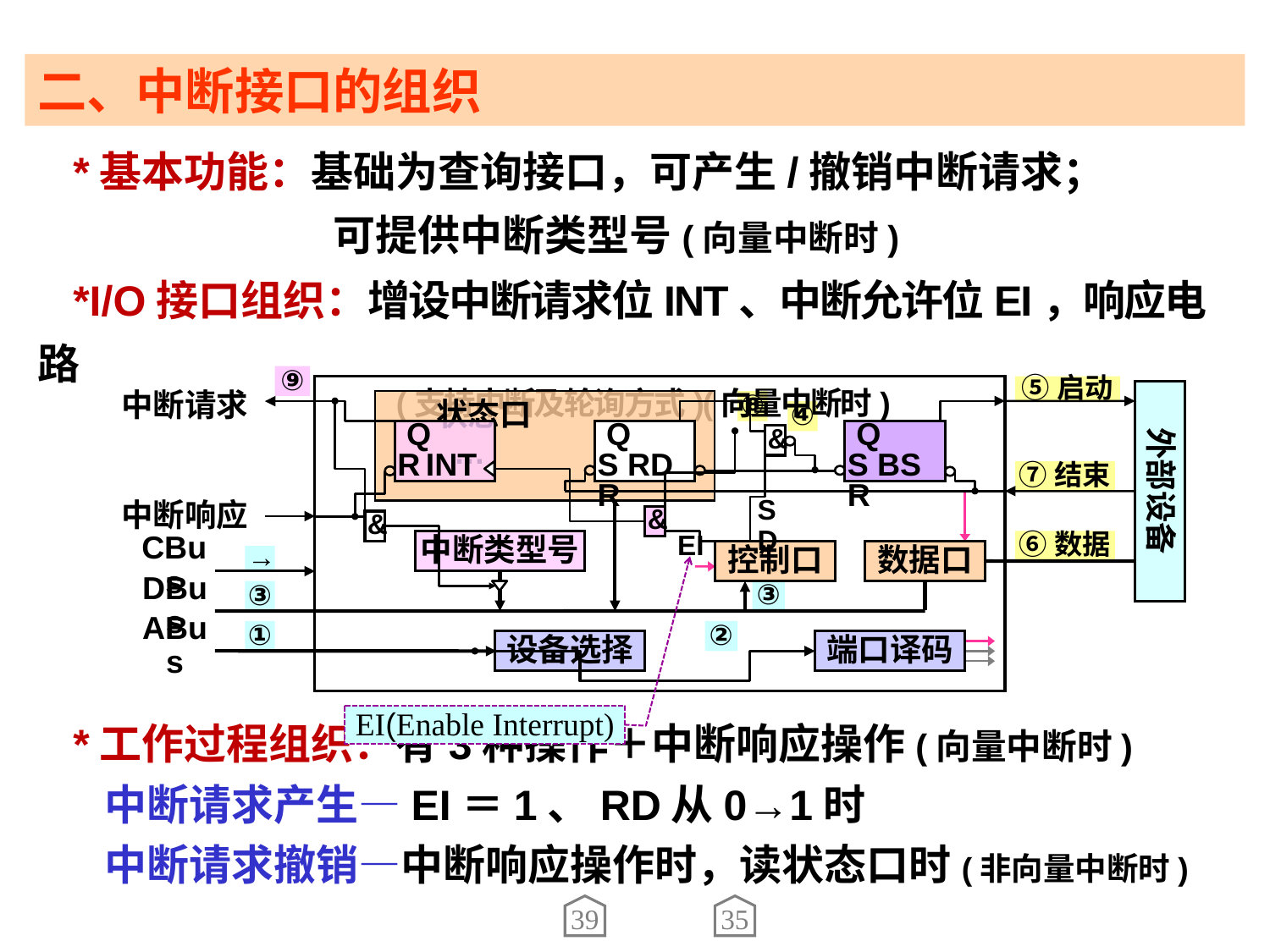

二、中断接口的组织
   *基本功能：基础为查询接口，可产生/撤销中断请求；
                              可提供中断类型号(向量中断时)
   *I/O接口组织：增设中断请求位INT、中断允许位EI，响应电路
                                                  (支持中断及轮询方式)(向量中断时)
⑨
⑤启动
⑧
④
⑦结束
⑥数据
→
③
③
①
②

外部设备
          状态口
         …
中断请求
 Q
S RD R
 Q
S BS R
 Q
R INT
&

中断响应
&
&
SD
中断类型号
EI
控制口
数据口
CBus

DBus
设备选择
端口译码
ABus
   *工作过程组织：有3种操作＋中断响应操作(向量中断时)
EI(Enable Interrupt)
      中断请求产生—EI＝1、RD从0→1时
      中断请求撤销—中断响应操作时，读状态口时(非向量中断时)
39
35
43